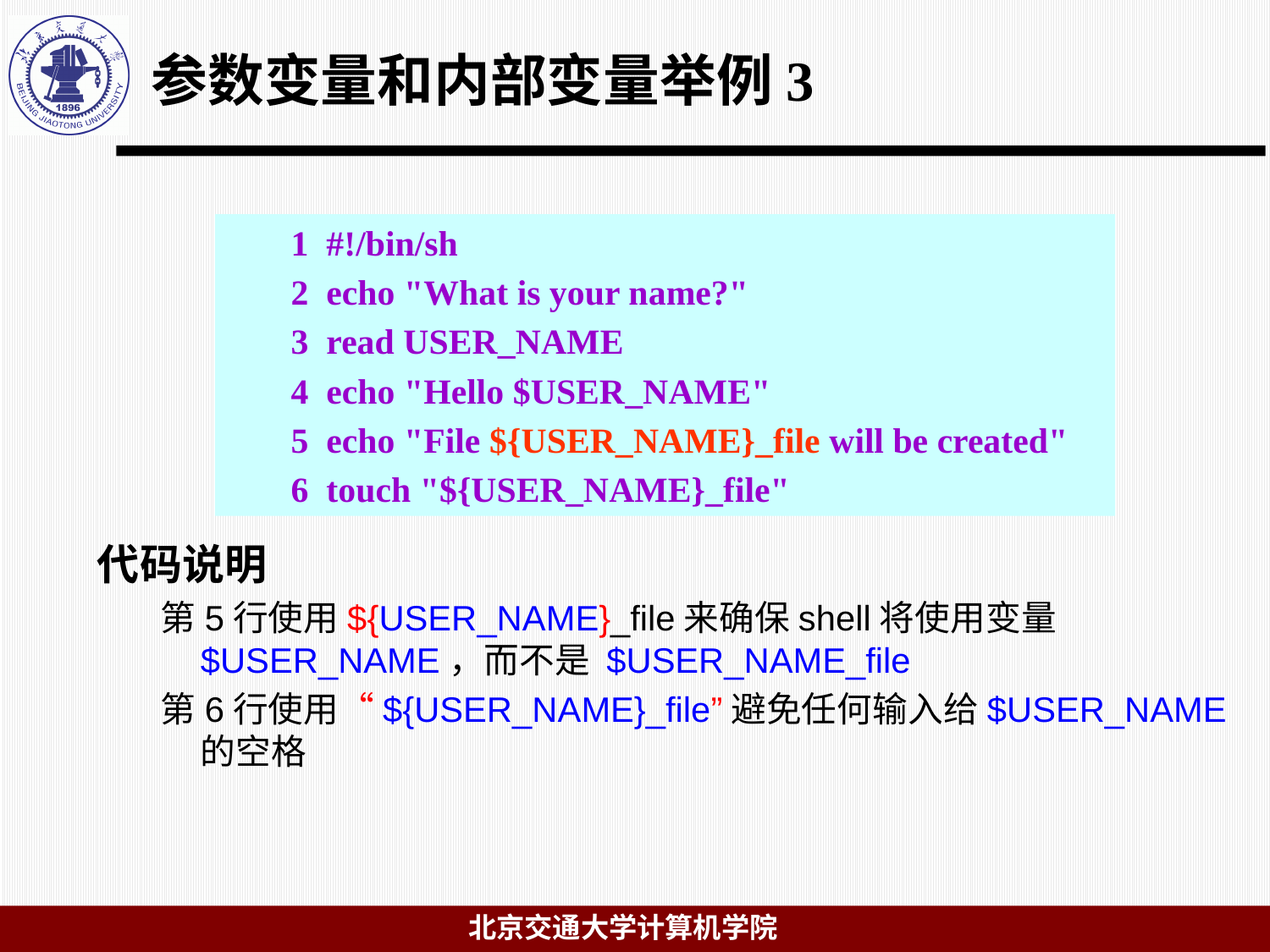

# 参数变量和内部变量举例3

代码说明
第5行使用${USER_NAME}_file来确保shell将使用变量 $USER_NAME，而不是 $USER_NAME_file
第6行使用“${USER_NAME}_file”避免任何输入给$USER_NAME的空格

1  #!/bin/sh
2  echo "What is your name?"
3  read USER_NAME
4  echo "Hello $USER_NAME"
5  echo "File ${USER_NAME}_file will be created"
6  touch "${USER_NAME}_file"